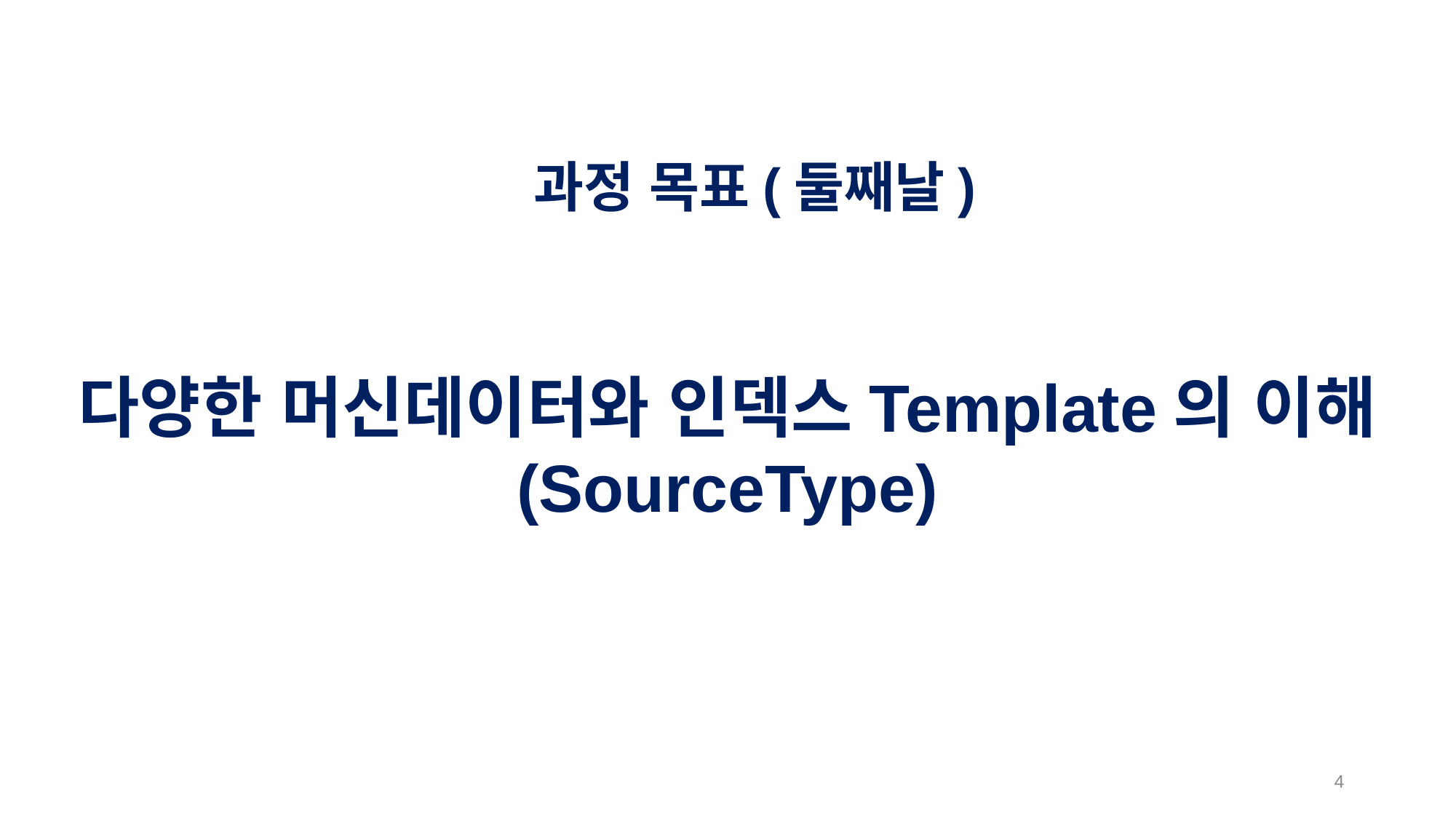

과정 목표(둘째날)
다양한 머신데이터와 인덱스Template의 이해
(SourceType)
4